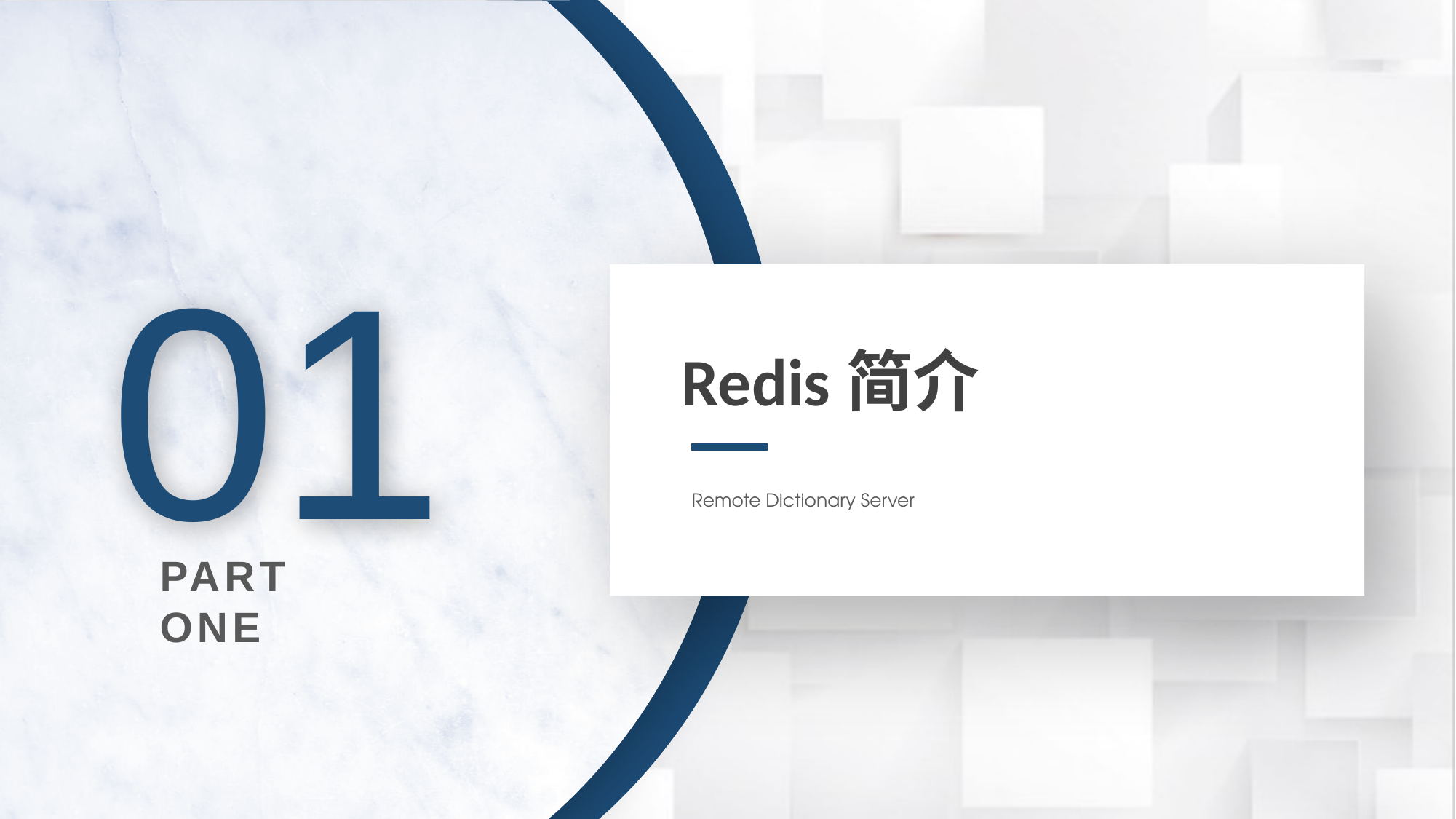

01

Redis简介
Remote Dictionary Server
PART ONE